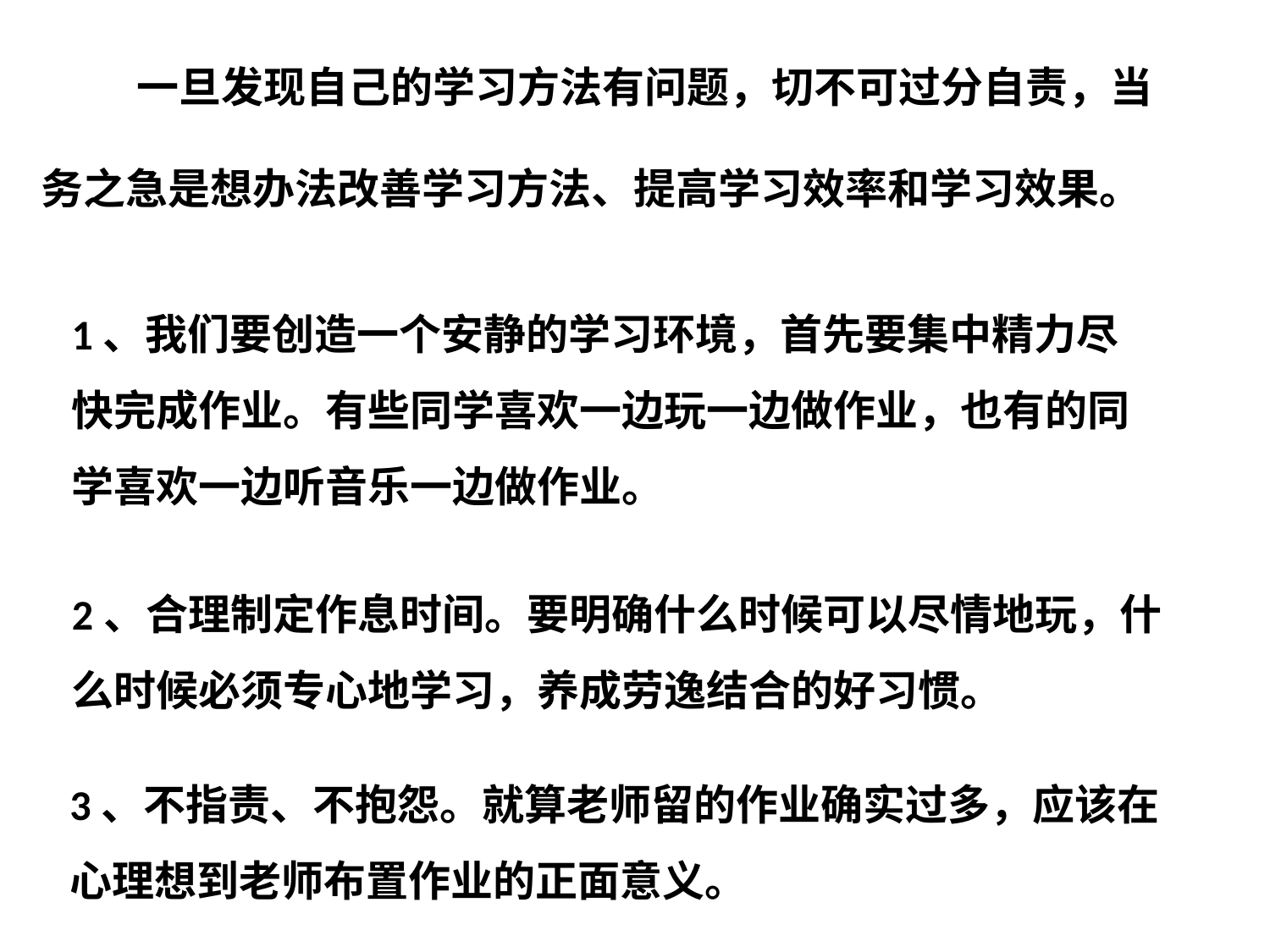

一旦发现自己的学习方法有问题，切不可过分自责，当务之急是想办法改善学习方法、提高学习效率和学习效果。
1、我们要创造一个安静的学习环境，首先要集中精力尽快完成作业。有些同学喜欢一边玩一边做作业，也有的同学喜欢一边听音乐一边做作业。
2、合理制定作息时间。要明确什么时候可以尽情地玩，什么时候必须专心地学习，养成劳逸结合的好习惯。

3、不指责、不抱怨。就算老师留的作业确实过多，应该在心理想到老师布置作业的正面意义。